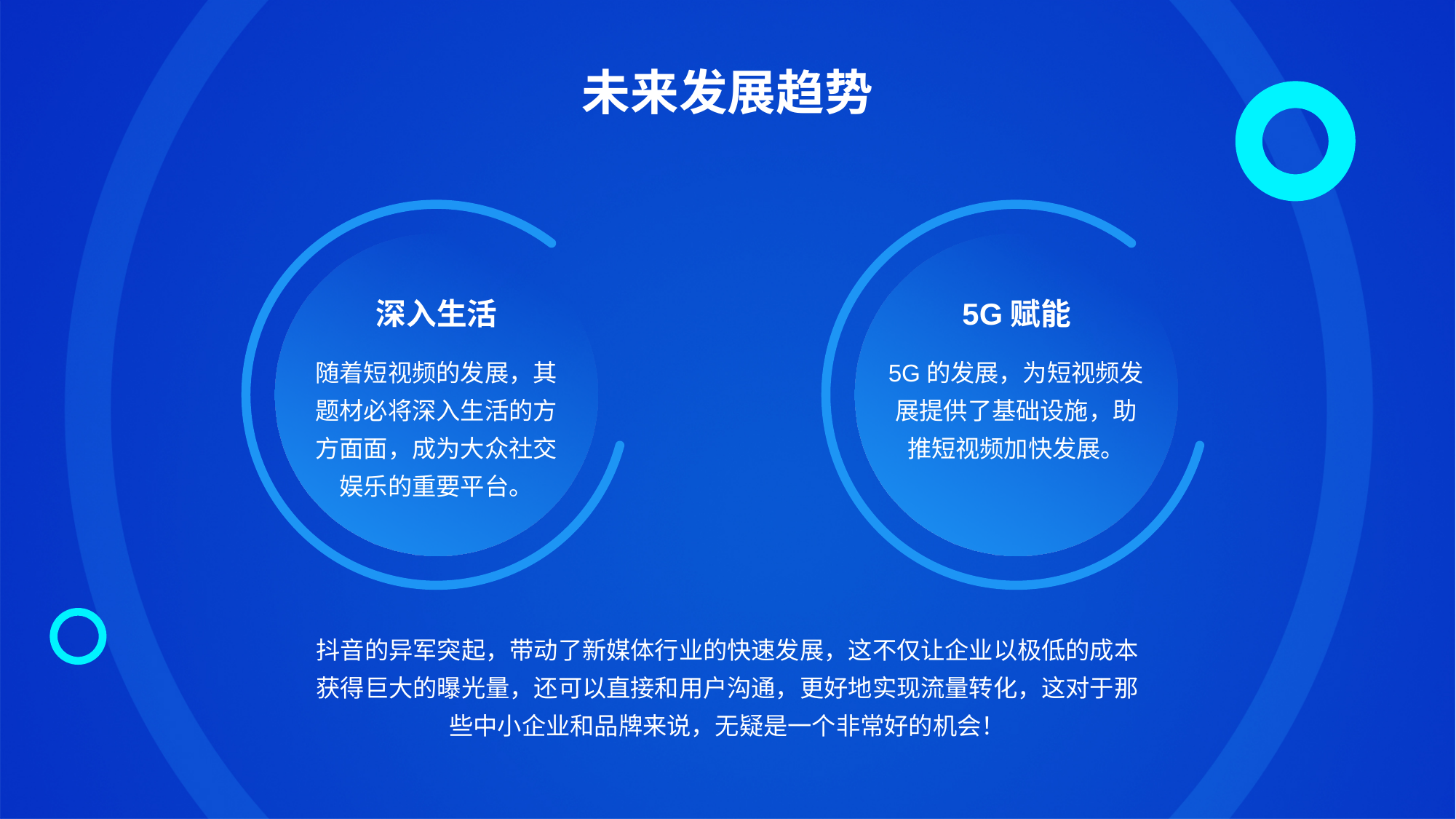

未来发展趋势

深入生活
随着短视频的发展，其题材必将深入生活的方方面面，成为大众社交娱乐的重要平台。

5G赋能
5G的发展，为短视频发展提供了基础设施，助推短视频加快发展。

抖音的异军突起，带动了新媒体行业的快速发展，这不仅让企业以极低的成本获得巨大的曝光量，还可以直接和用户沟通，更好地实现流量转化，这对于那些中小企业和品牌来说，无疑是一个非常好的机会！